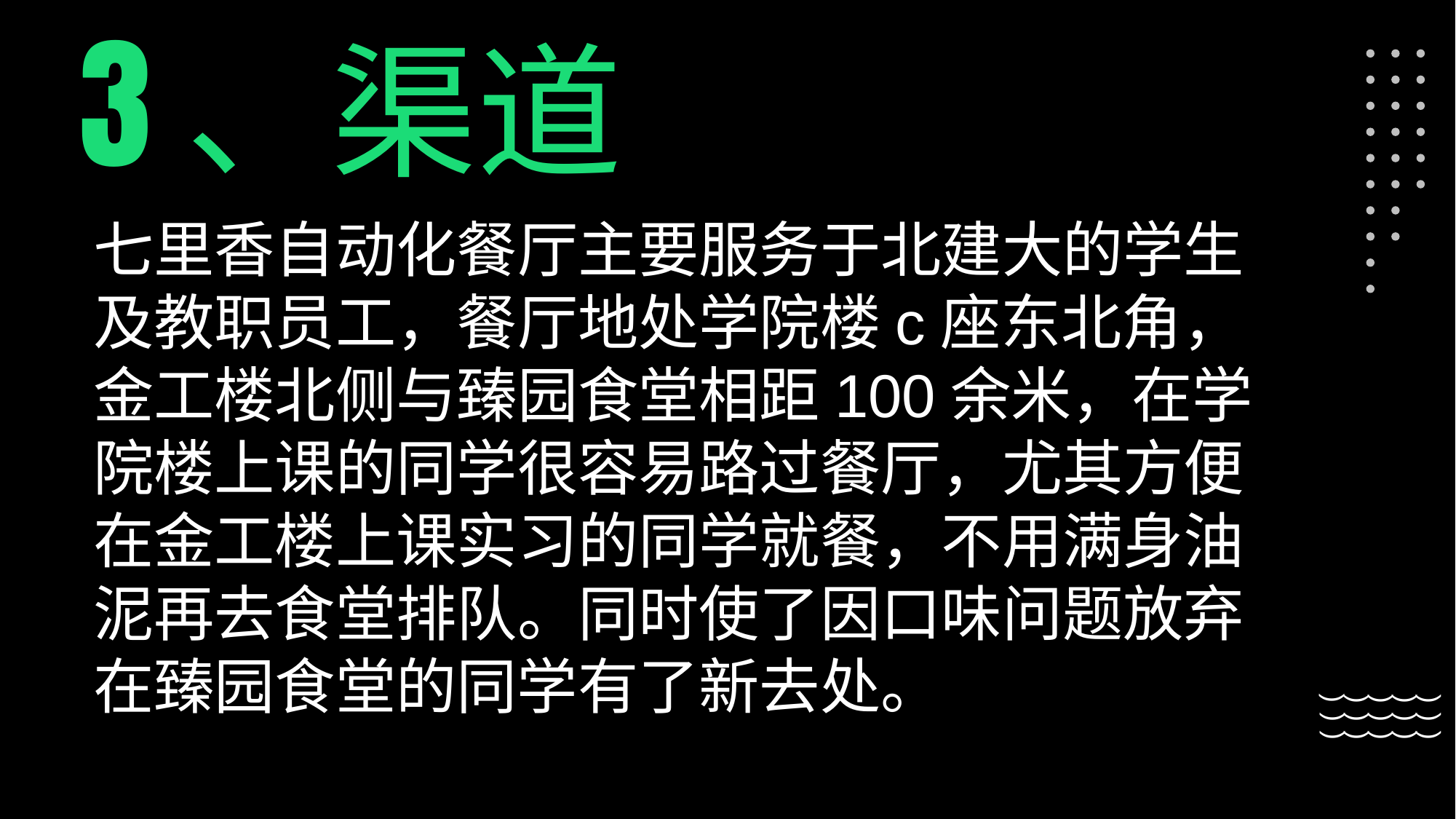

3、渠道

七里香自动化餐厅主要服务于北建大的学生及教职员工，餐厅地处学院楼c座东北角，金工楼北侧与臻园食堂相距100余米，在学院楼上课的同学很容易路过餐厅，尤其方便在金工楼上课实习的同学就餐，不用满身油泥再去食堂排队。同时使了因口味问题放弃在臻园食堂的同学有了新去处。
(
(
(
(
(
(
(
(
(
(
(
(
(
(
(